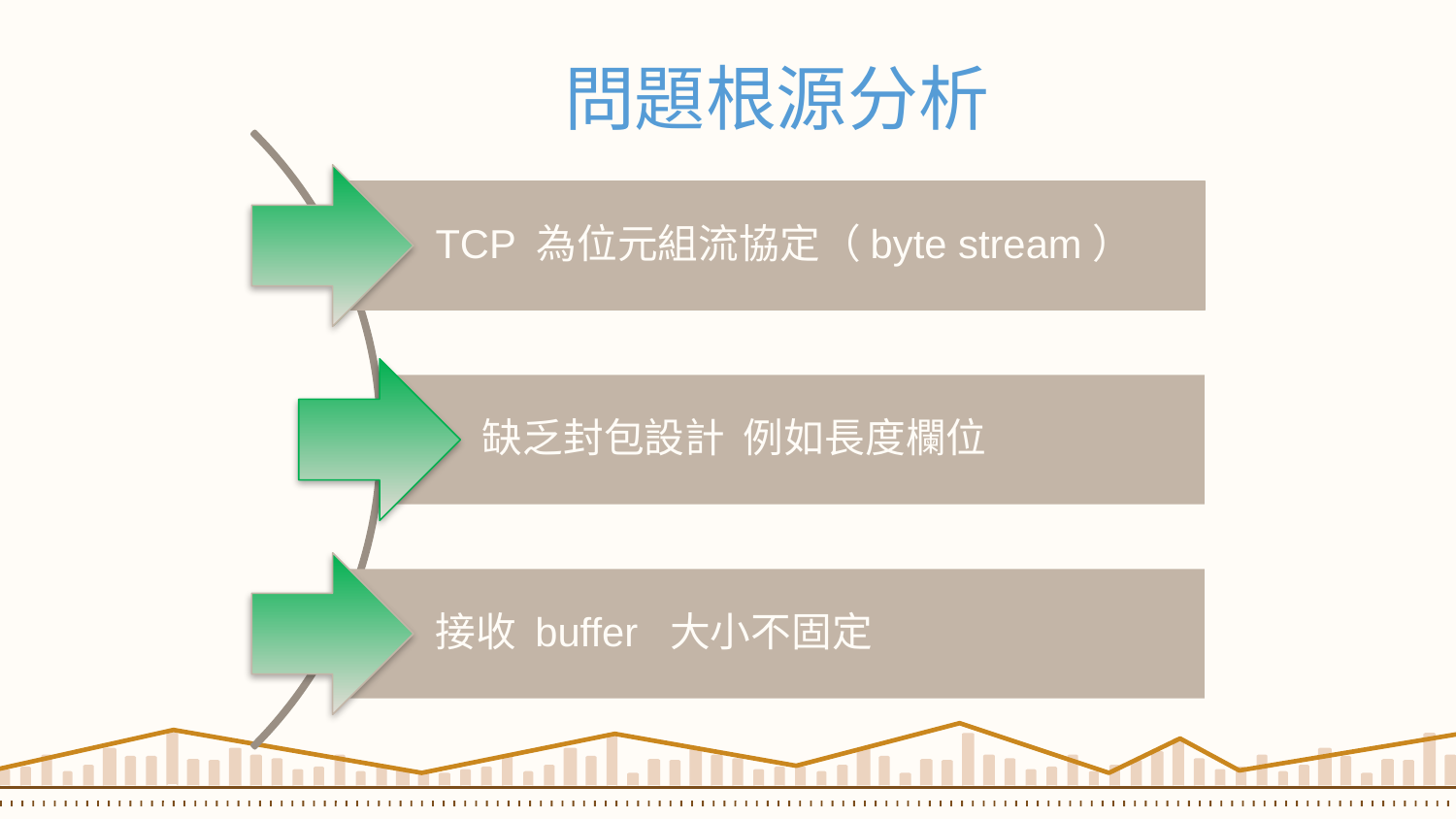

TCP 為位元組流協定（byte stream）

缺乏封包設計  例如長度欄位

接收 buffer  大小不固定
# 問題根源分析